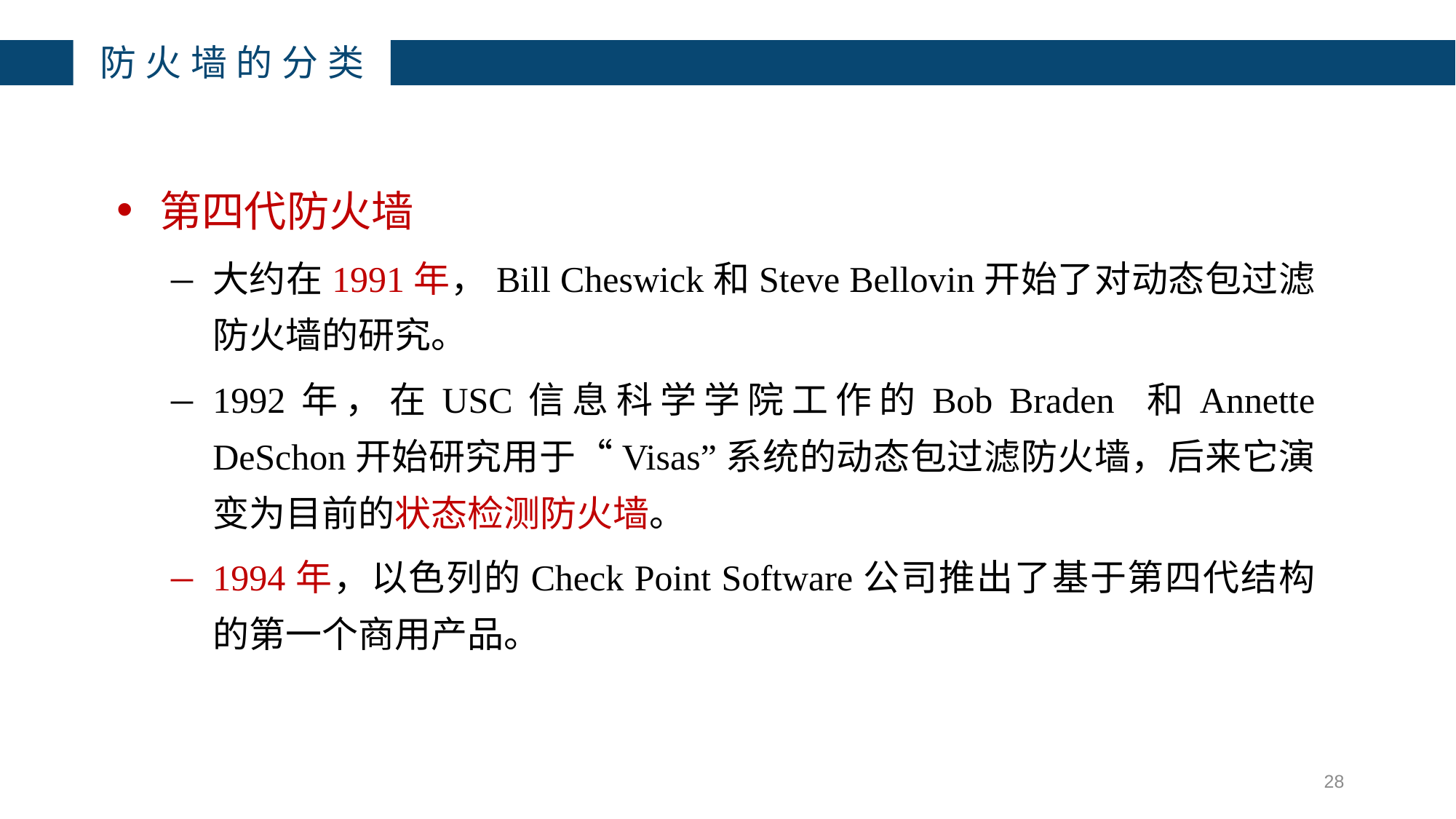

防火墙的分类

第四代防火墙
大约在1991年，Bill Cheswick和Steve Bellovin开始了对动态包过滤防火墙的研究。
1992年，在USC信息科学学院工作的Bob Braden 和Annette DeSchon开始研究用于“Visas”系统的动态包过滤防火墙，后来它演变为目前的状态检测防火墙。
1994年，以色列的Check Point Software公司推出了基于第四代结构的第一个商用产品。
28